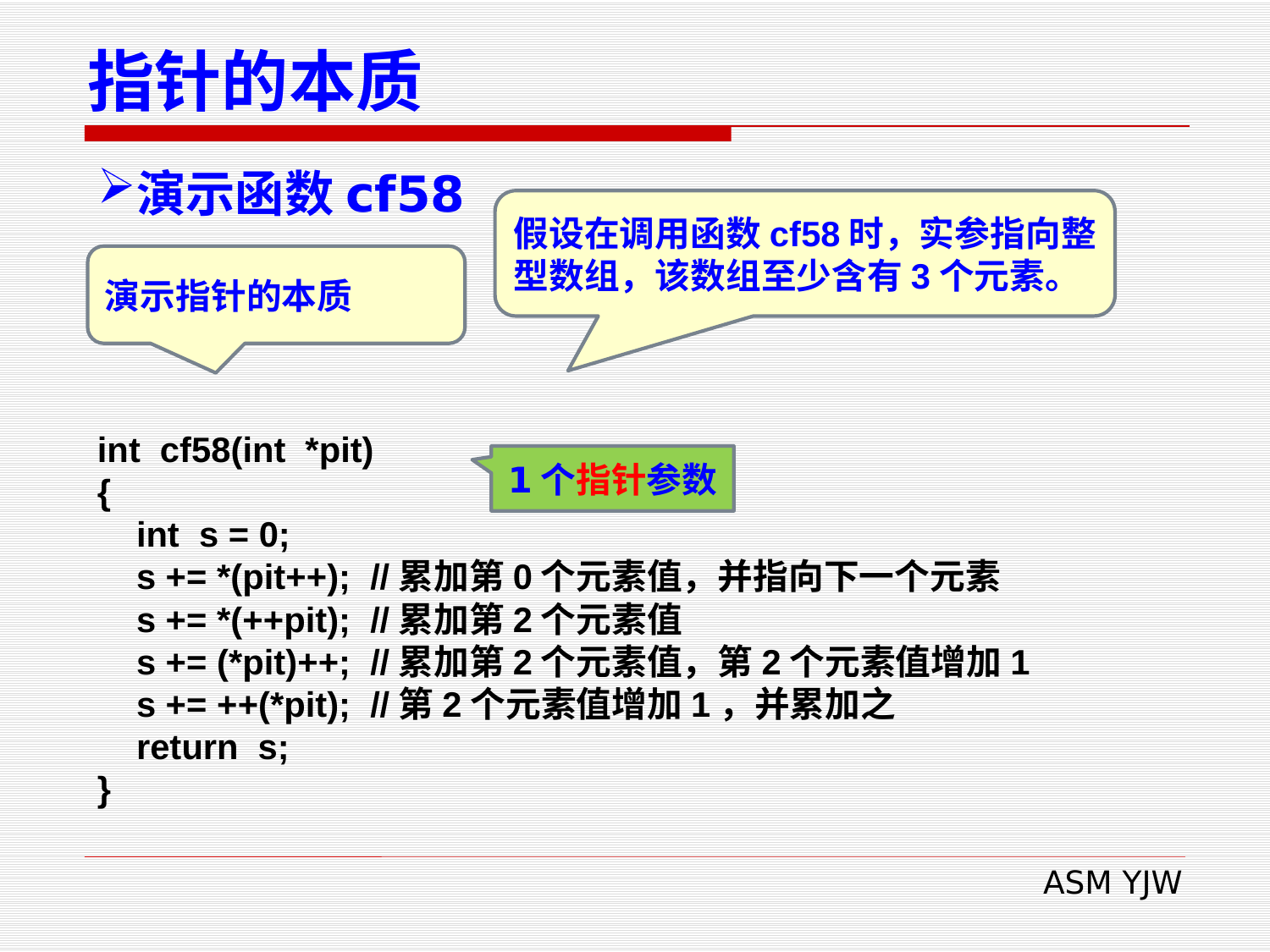

# 指针的本质
演示函数cf58
假设在调用函数cf58时，实参指向整型数组，该数组至少含有3个元素。
演示指针的本质
int  cf58(int  *pit)
{
    int  s = 0;
    s += *(pit++);  //累加第0个元素值，并指向下一个元素
    s += *(++pit);  //累加第2个元素值
    s += (*pit)++;  //累加第2个元素值，第2个元素值增加1
    s += ++(*pit);  //第2个元素值增加1，并累加之
    return  s;
}
1个指针参数